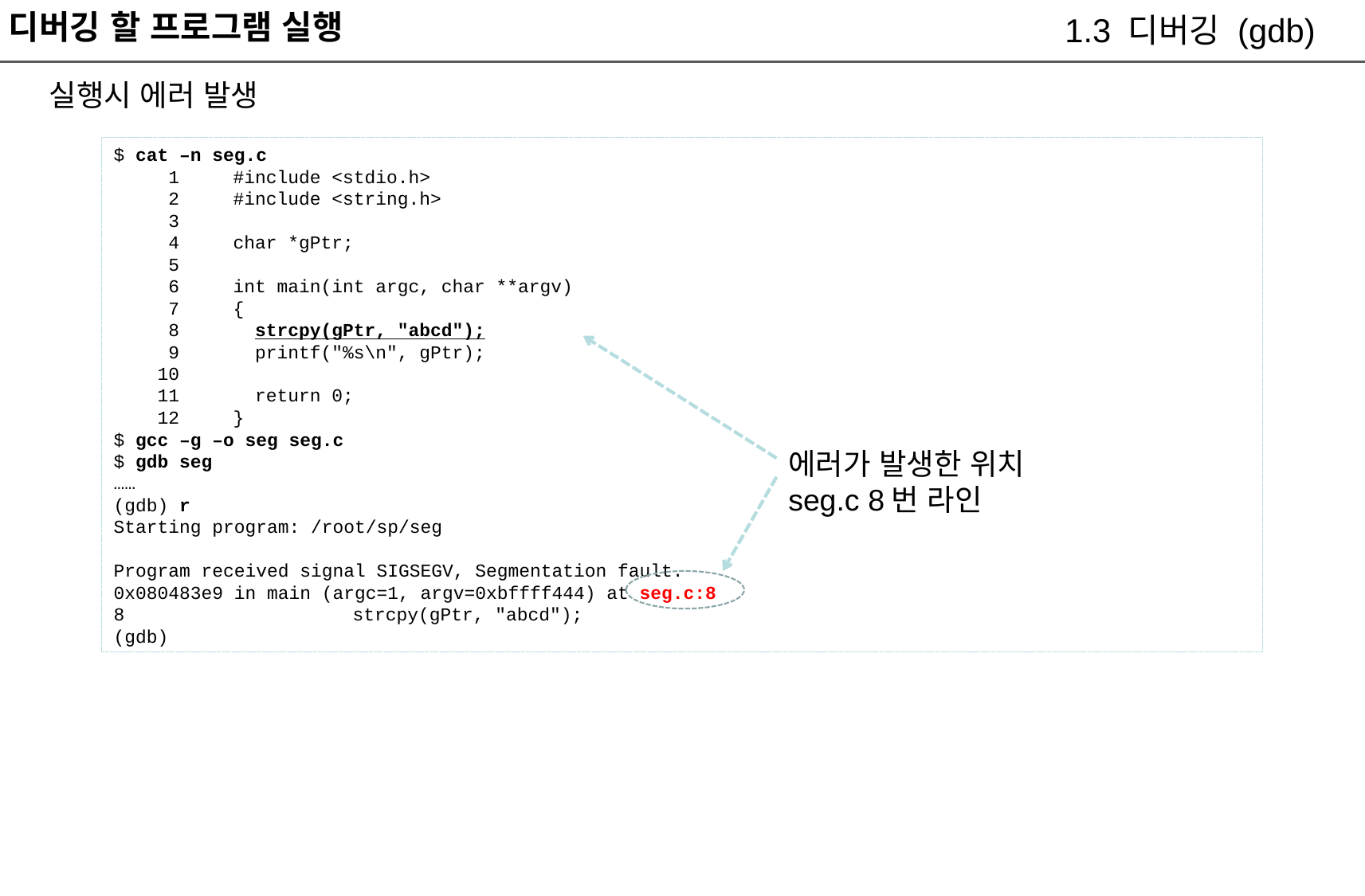

# 디버깅 할 프로그램 실행
실행시 에러 발생
$ cat –n seg.c
     1	#include <stdio.h>
     2	#include <string.h>
     3
     4	char *gPtr;
     5
     6	int main(int argc, char **argv)
     7	{
     8	  strcpy(gPtr, "abcd");
     9	  printf("%s\n", gPtr);
    10
    11	  return 0;
    12	}
$ gcc –g –o seg seg.c
$ gdb seg
……
(gdb) r
Starting program: /root/sp/seg

Program received signal SIGSEGV, Segmentation fault.
0x080483e9 in main (argc=1, argv=0xbffff444) at seg.c:8
8		strcpy(gPtr, "abcd");
(gdb)
에러가 발생한 위치
seg.c 8번 라인